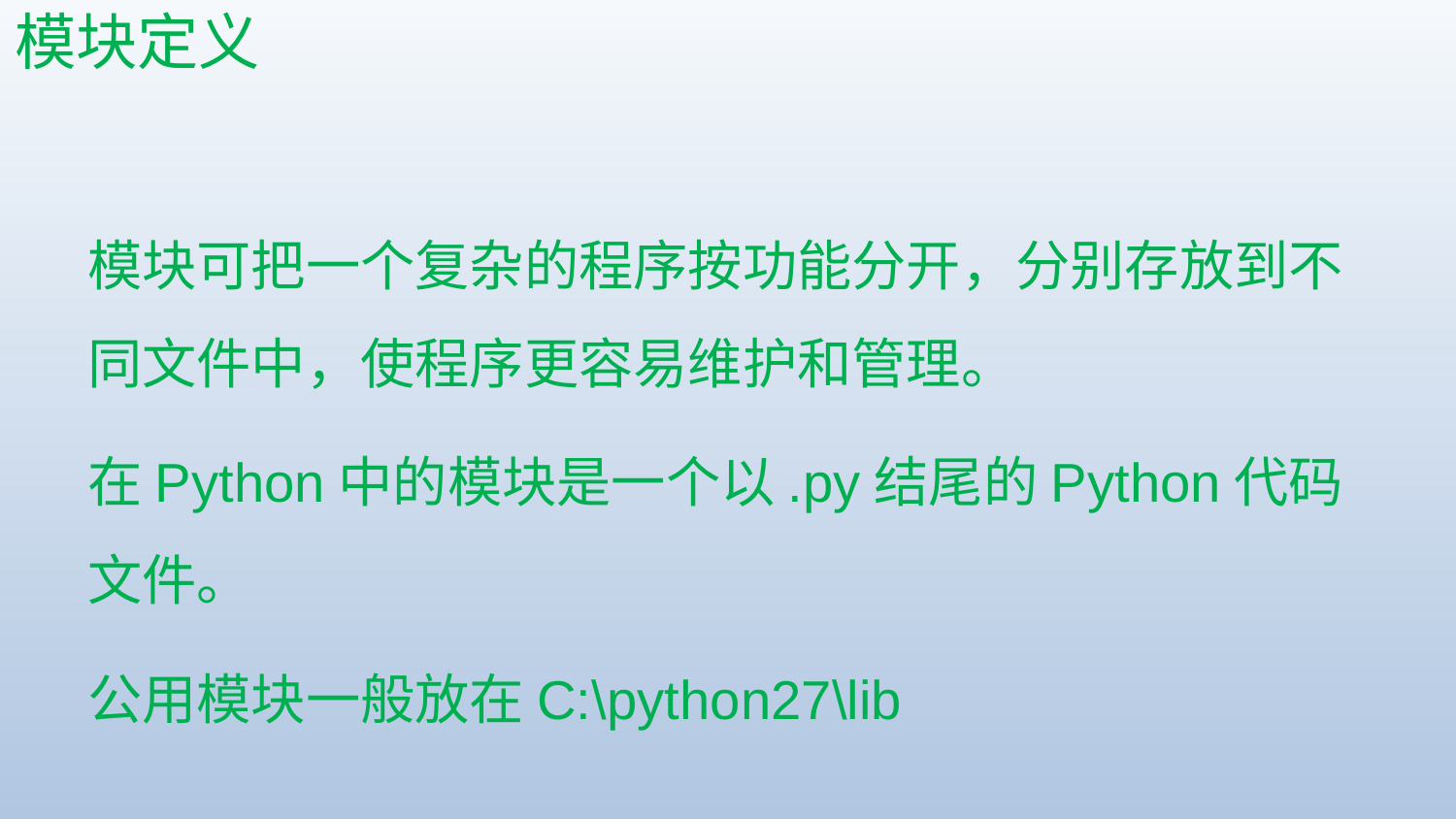

# 模块定义
模块可把一个复杂的程序按功能分开，分别存放到不同文件中，使程序更容易维护和管理。
在Python中的模块是一个以.py结尾的Python代码文件。
公用模块一般放在C:\python27\lib
76